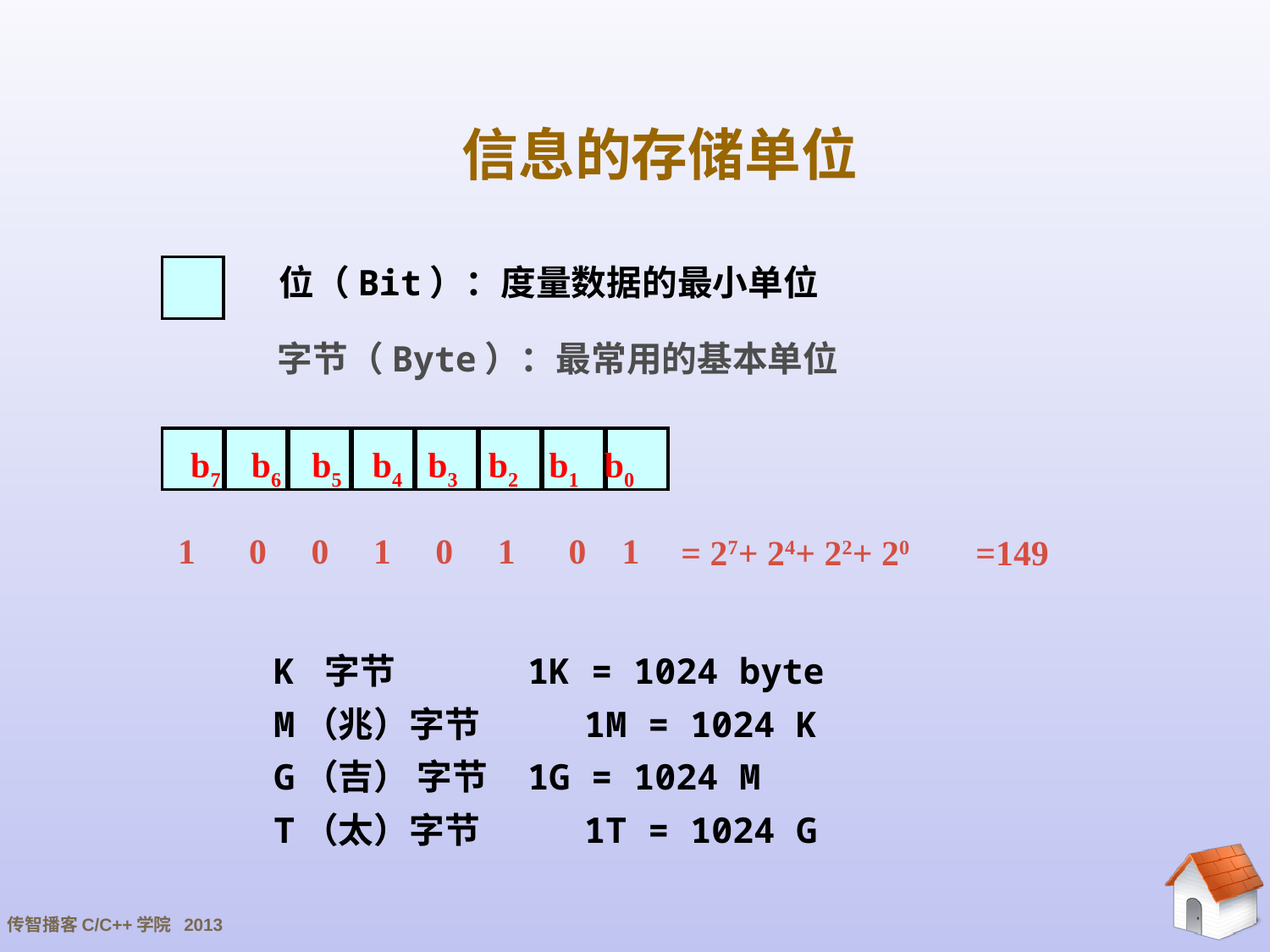

# 信息的存储单位
位（Bit）：度量数据的最小单位

字节（Byte）：最常用的基本单位

b7      b6      b5      b4     b3      b2      b1     b0
1      0     0     1     0     1      0    1
= 27+ 24+ 22+ 20
=149
K 字节		1K = 1024 byte
M（兆）字节	      1M = 1024 K
G（吉） 字节	1G = 1024 M
T（太）字节	      1T = 1024 G